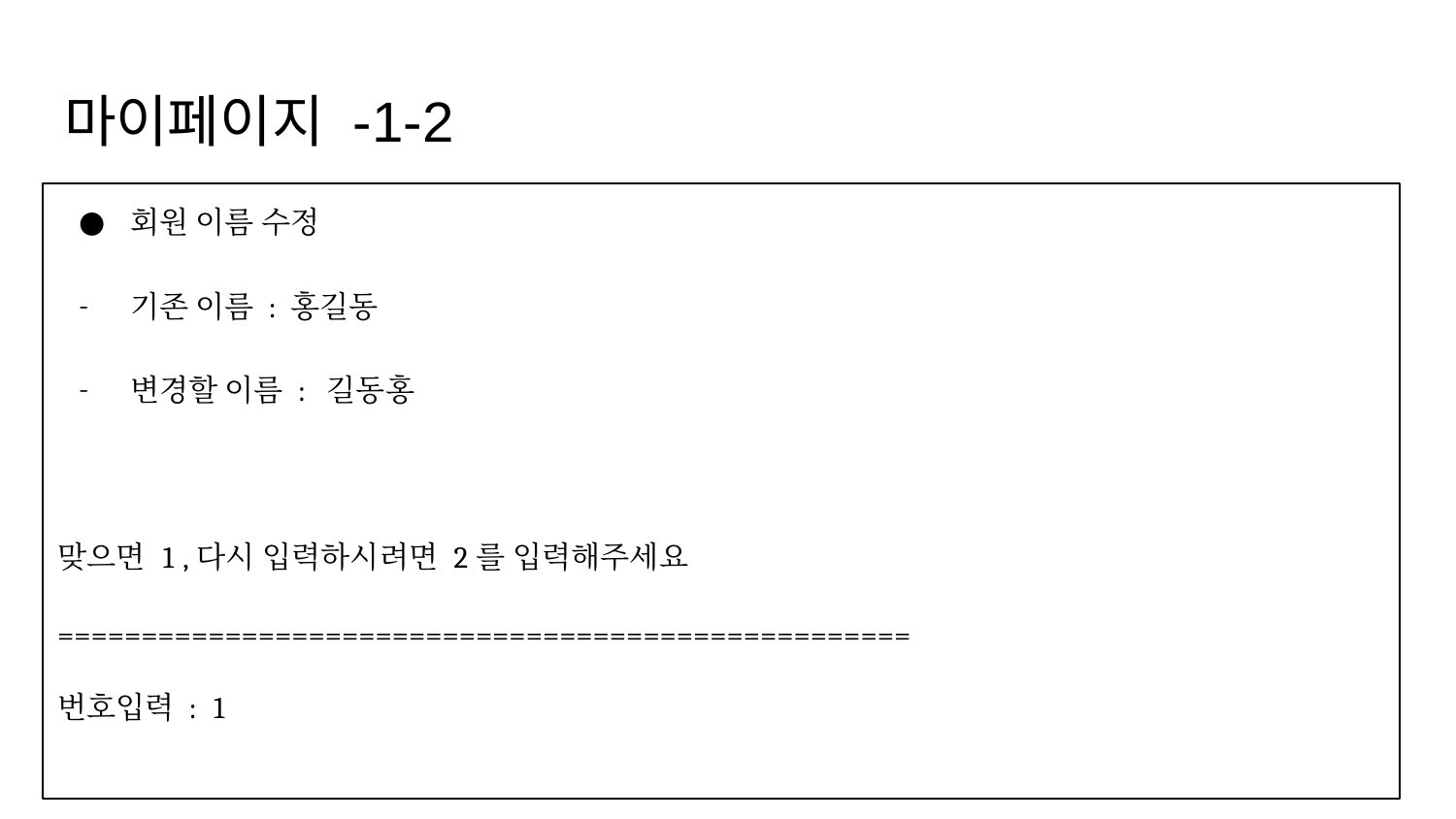

# 마이페이지 -1-2
회원 이름 수정

기존 이름 : 홍길동

변경할 이름 :  길동홍

맞으면 1 ,다시 입력하시려면 2를 입력해주세요

===================================================

번호입력 :  1